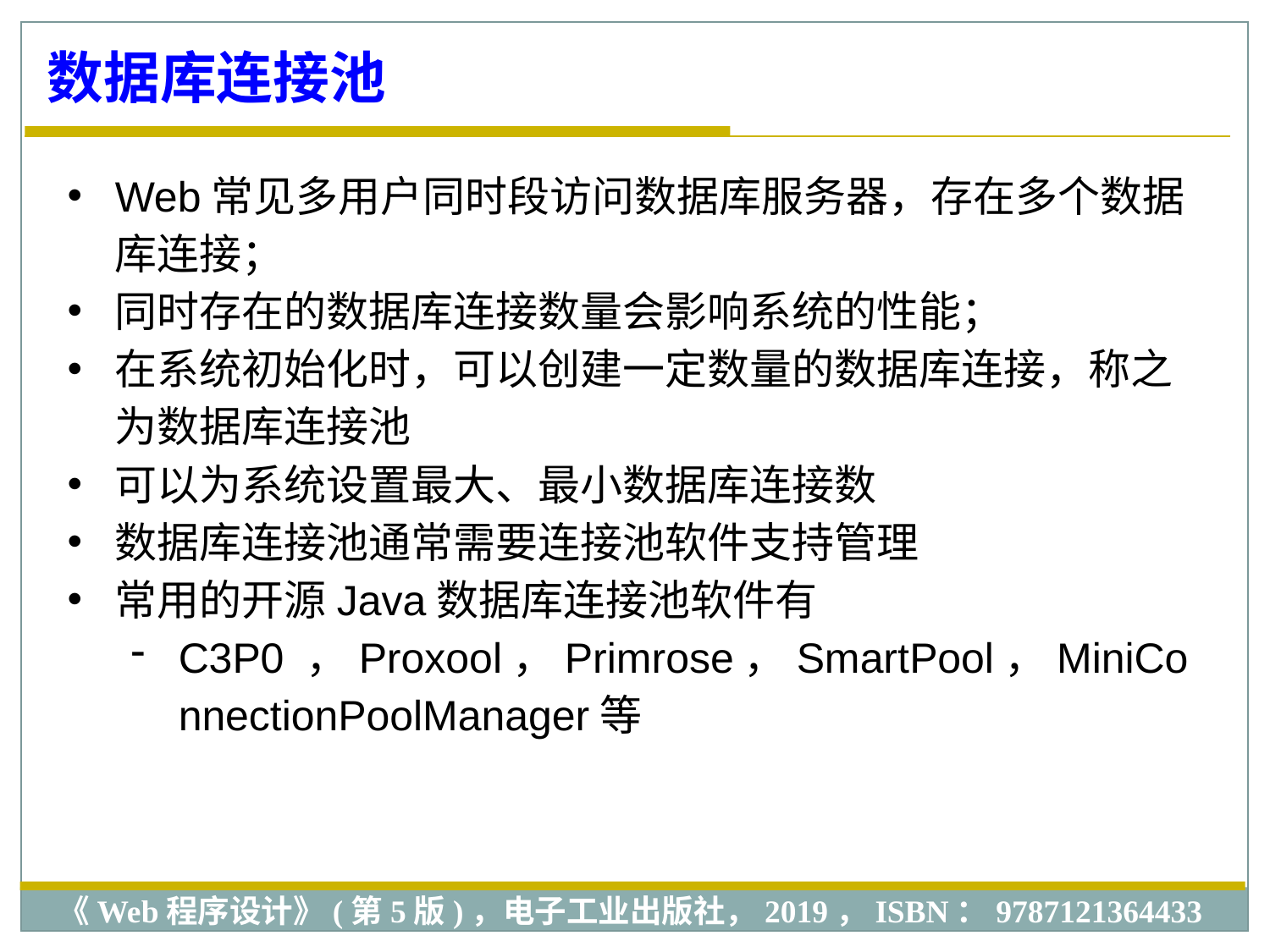

数据库连接池
Web常见多用户同时段访问数据库服务器，存在多个数据库连接；
同时存在的数据库连接数量会影响系统的性能；
在系统初始化时，可以创建一定数量的数据库连接，称之为数据库连接池
可以为系统设置最大、最小数据库连接数
数据库连接池通常需要连接池软件支持管理
常用的开源Java数据库连接池软件有
C3P0 ，Proxool，Primrose，SmartPool，MiniConnectionPoolManager等